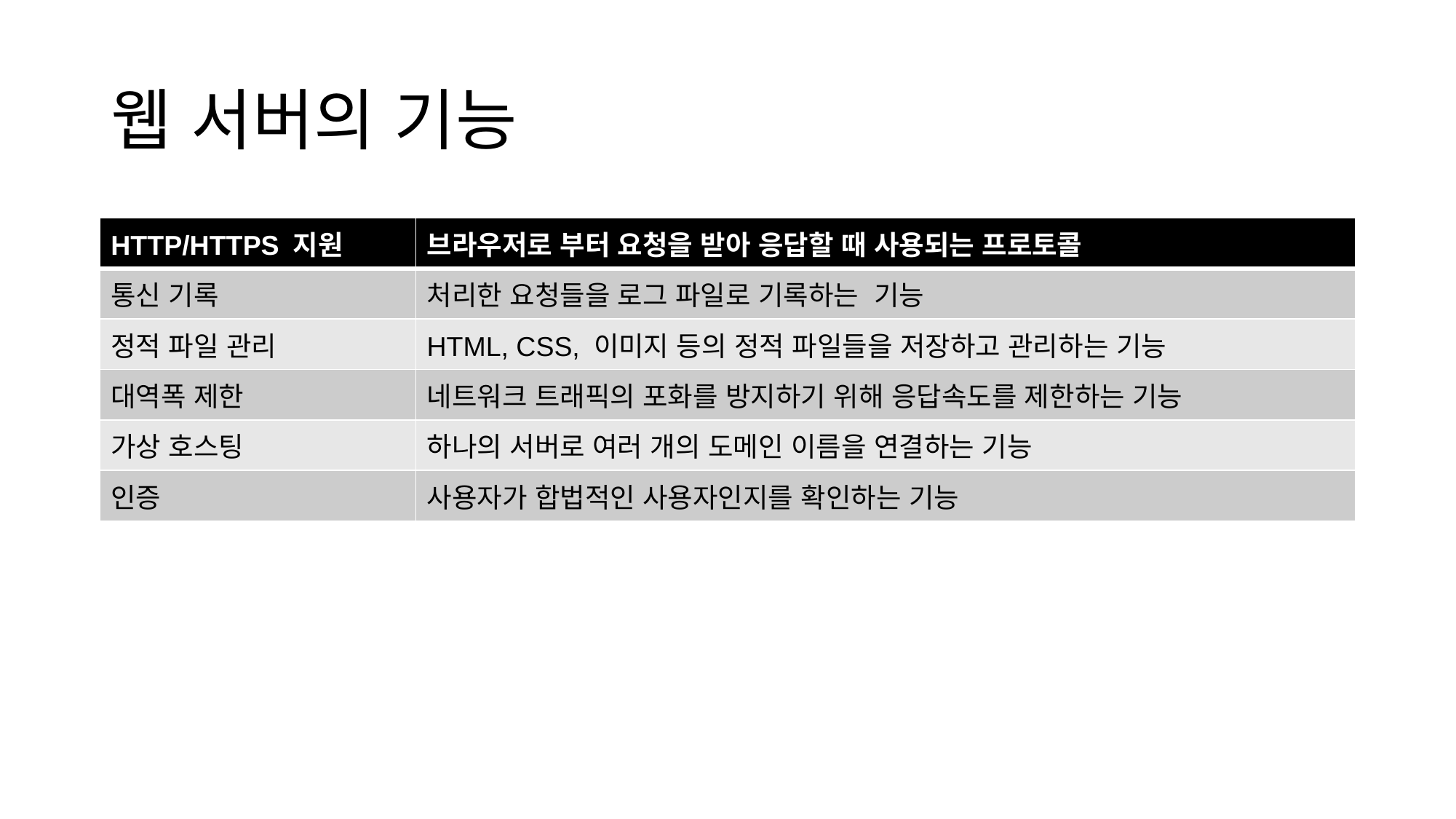

# 웹 서버의 기능
| HTTP/HTTPS 지원 | 브라우저로 부터 요청을 받아 응답할 때 사용되는 프로토콜 |
| --- | --- |
| 통신 기록 | 처리한 요청들을 로그 파일로 기록하는  기능 |
| 정적 파일 관리 | HTML, CSS, 이미지 등의 정적 파일들을 저장하고 관리하는 기능 |
| 대역폭 제한 | 네트워크 트래픽의 포화를 방지하기 위해 응답속도를 제한하는 기능 |
| 가상 호스팅 | 하나의 서버로 여러 개의 도메인 이름을 연결하는 기능 |
| 인증 | 사용자가 합법적인 사용자인지를 확인하는 기능 |